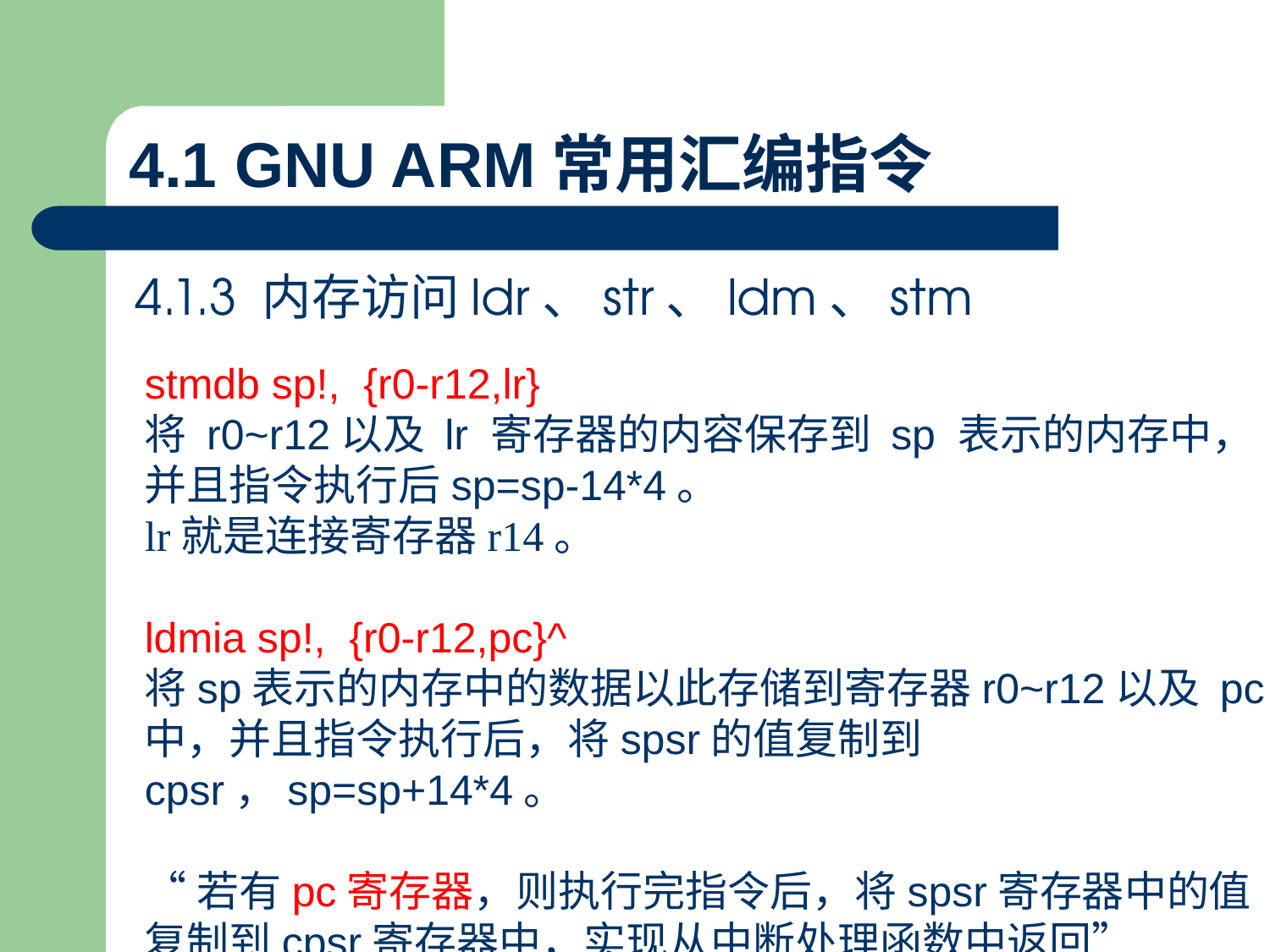

# 4.1 GNU ARM常用汇编指令
4.1.3 内存访问ldr、str、ldm、stm
stmdb sp!,  {r0-r12,lr}
将 r0~r12以及 lr 寄存器的内容保存到 sp 表示的内存中，并且指令执行后sp=sp-14*4。
lr就是连接寄存器r14。

ldmia sp!,  {r0-r12,pc}^
将sp表示的内存中的数据以此存储到寄存器r0~r12以及 pc 中，并且指令执行后，将spsr的值复制到cpsr，sp=sp+14*4。

“若有pc寄存器，则执行完指令后，将spsr寄存器中的值复制到cpsr寄存器中，实现从中断处理函数中返回”